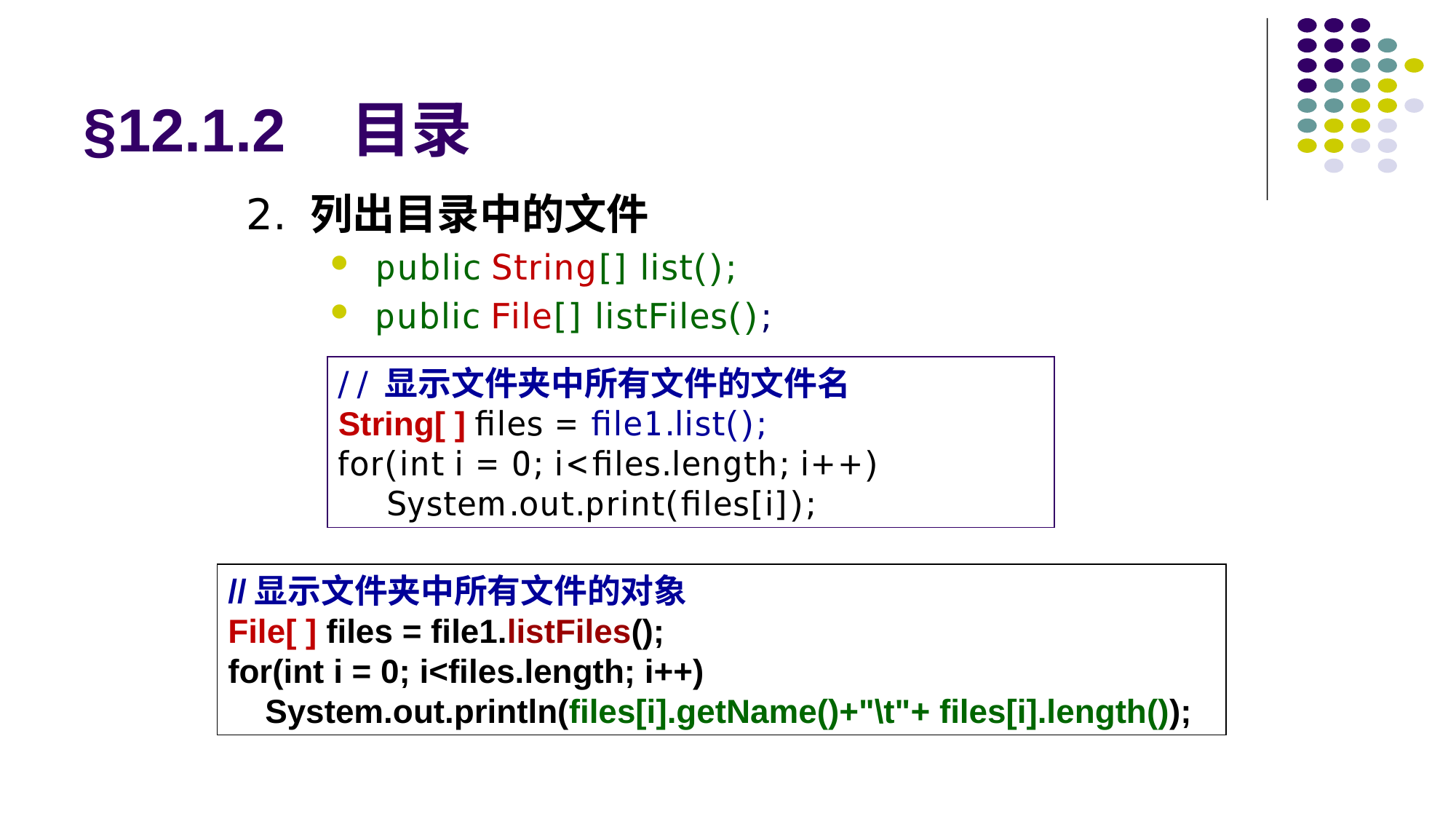

# §12.1.2   目录
2. 列出目录中的文件
 public String[] list();
 public File[] listFiles();

//显示文件夹中所有文件的文件名
String[ ] files = file1.list();
for(int i = 0; i<files.length; i++)
     System.out.print(files[i]);
//显示文件夹中所有文件的对象
File[ ] files = file1.listFiles();
for(int i = 0; i<files.length; i++)
    System.out.println(files[i].getName()+"\t"+ files[i].length());
16